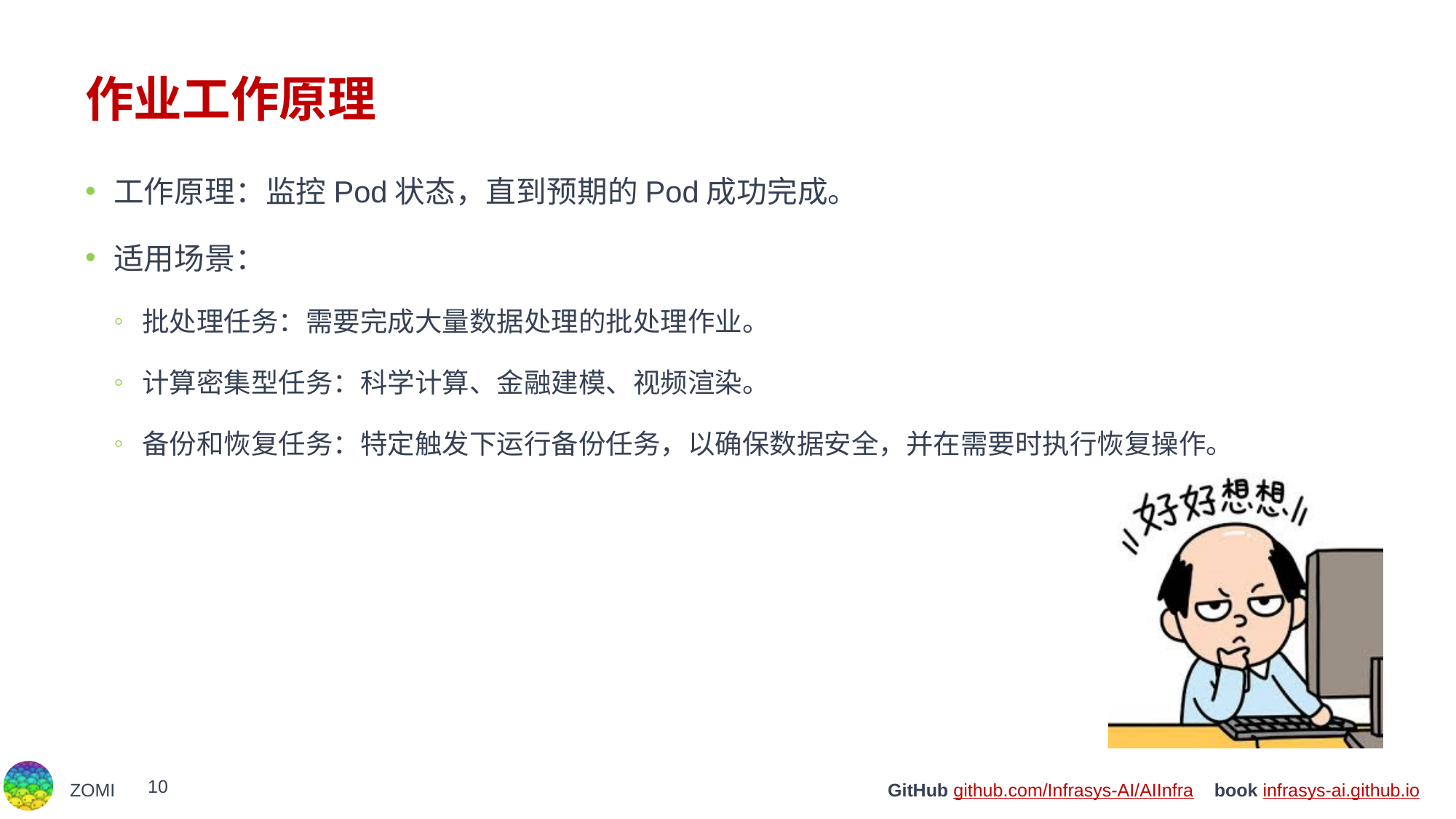

# 作业工作原理
工作原理：监控Pod状态，直到预期的Pod成功完成。
适用场景：
批处理任务：需要完成大量数据处理的批处理作业。
计算密集型任务：科学计算、金融建模、视频渲染。
备份和恢复任务：特定触发下运行备份任务，以确保数据安全，并在需要时执行恢复操作。